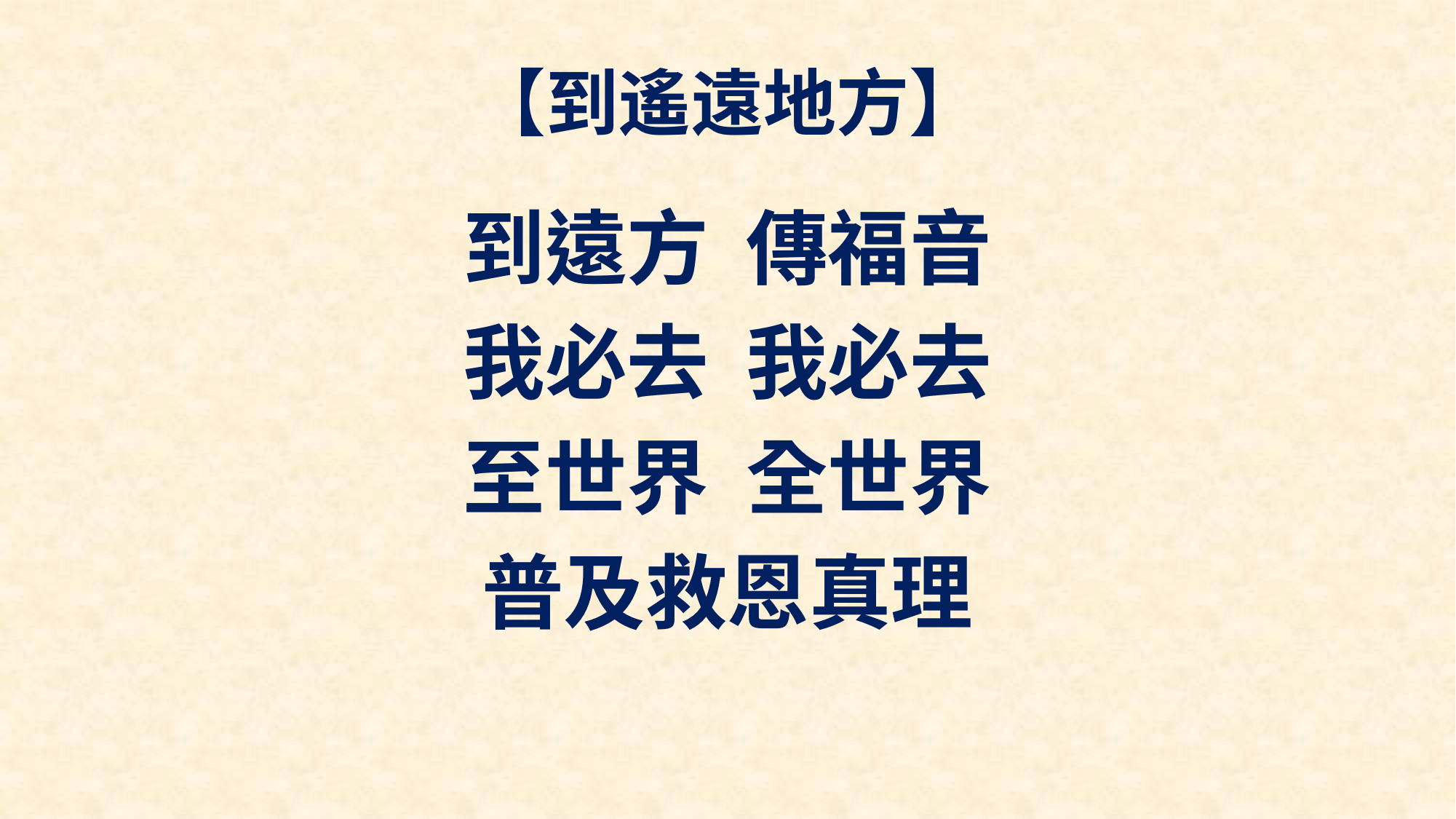

# 【到遙遠地方】
到遠方  傳福音
我必去  我必去
至世界  全世界
普及救恩真理